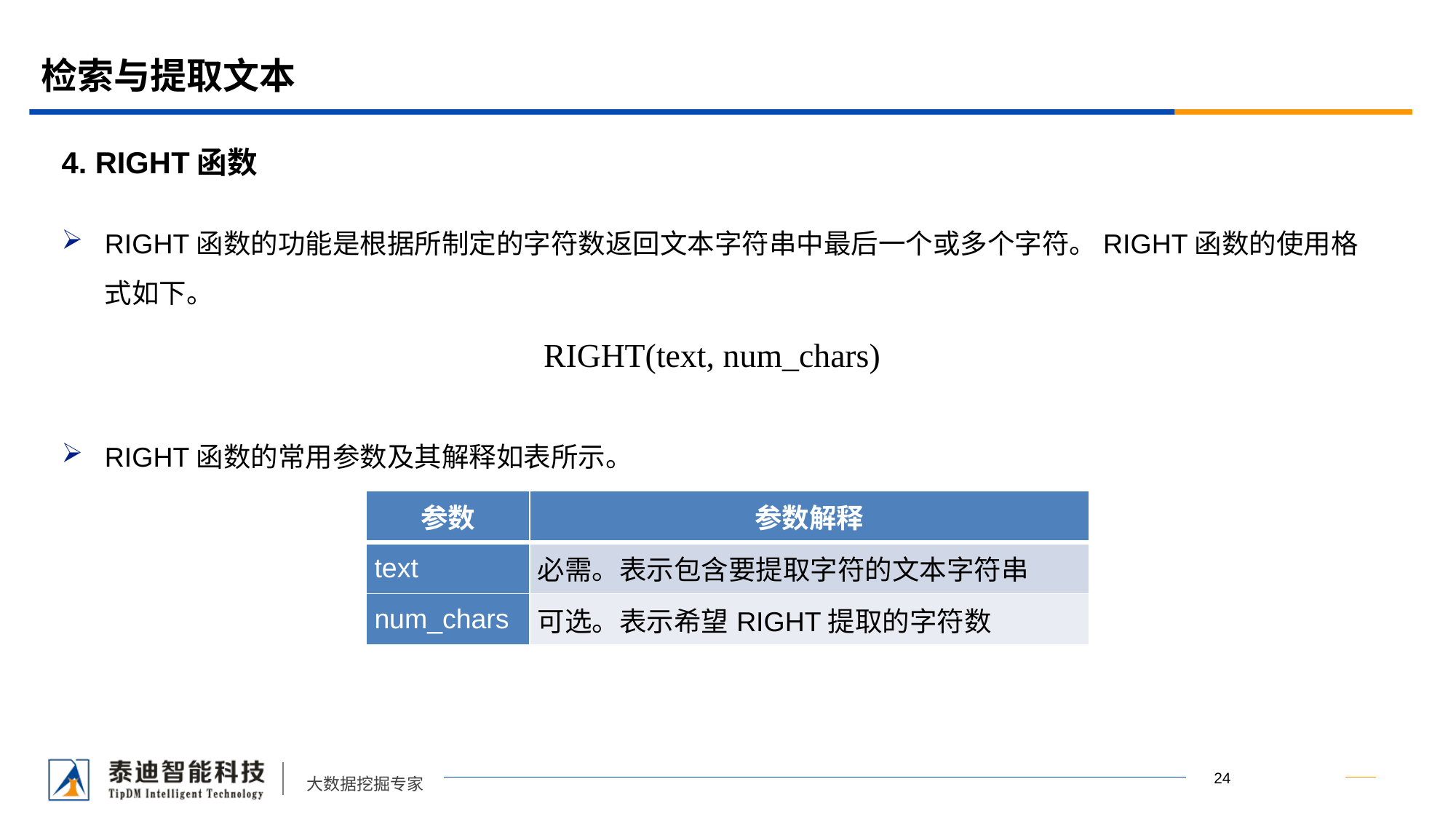

# 检索与提取文本
4. RIGHT函数
RIGHT函数的功能是根据所制定的字符数返回文本字符串中最后一个或多个字符。RIGHT函数的使用格式如下。

RIGHT函数的常用参数及其解释如表所示。
RIGHT(text, num_chars)
| 参数 | 参数解释 |
| --- | --- |
| text | 必需。表示包含要提取字符的文本字符串 |
| num\_chars | 可选。表示希望RIGHT提取的字符数 |